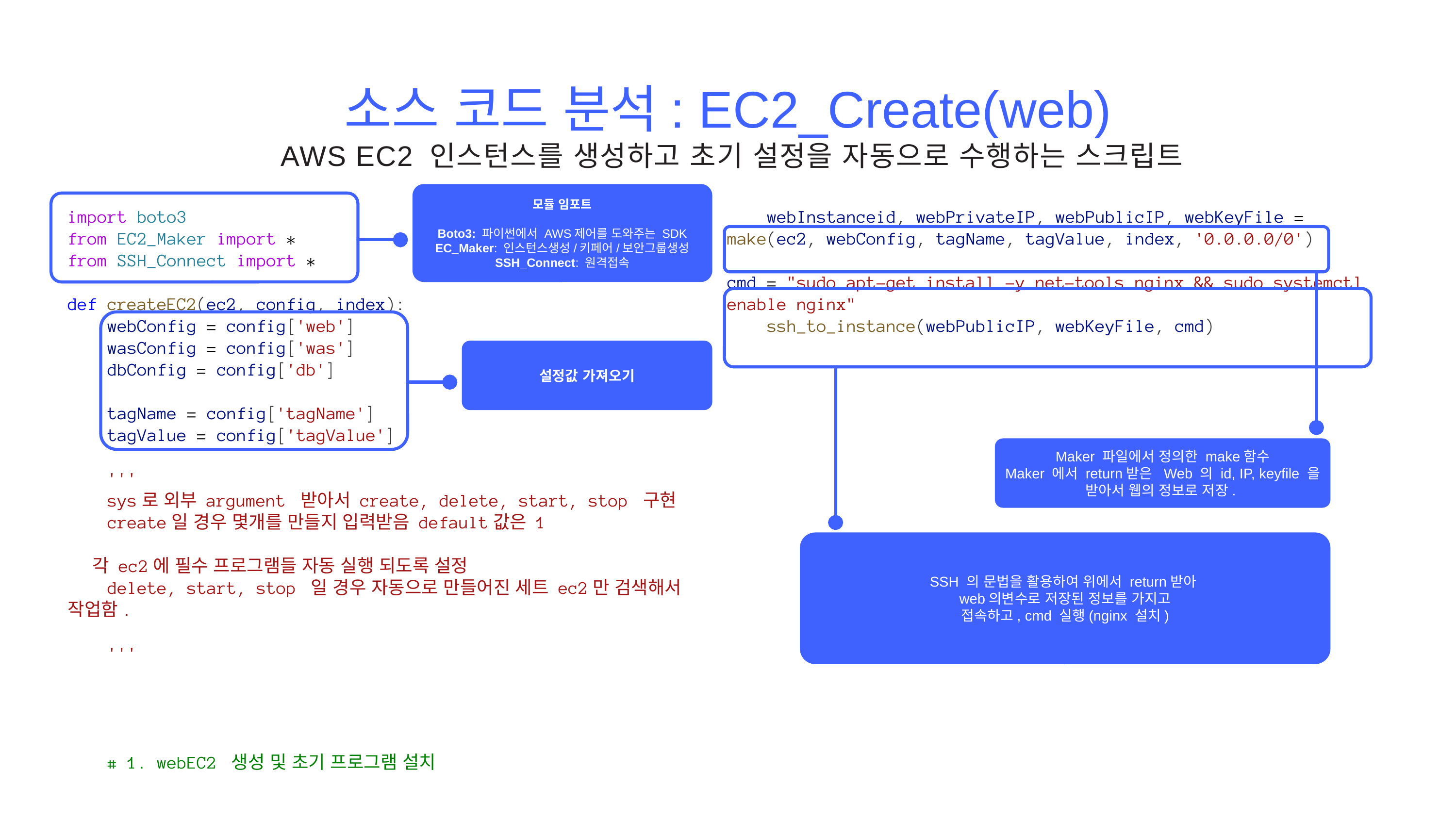

소스 코드 분석: EC2_Create(web)
 AWS EC2 인스턴스를 생성하고 초기 설정을 자동으로 수행하는 스크립트
모듈 임포트

Boto3: 파이썬에서 AWS제어를 도와주는 SDK
EC_Maker: 인스턴스생성/키페어/보안그룹생성
SSH_Connect: 원격접속

import boto3
from EC2_Maker import *
from SSH_Connect import *
def createEC2(ec2, config, index):
    webConfig = config['web']
    wasConfig = config['was']
    dbConfig = config['db']
    tagName = config['tagName']
    tagValue = config['tagValue']
    '''
    sys로 외부 argument 받아서 create, delete, start, stop 구현
    create일 경우 몇개를 만들지 입력받음 default값은 1
    각 ec2에 필수 프로그램들 자동 실행 되도록 설정
    delete, start, stop 일 경우 자동으로 만들어진 세트 ec2만 검색해서 작업함.
    '''

    # 1. webEC2 생성 및 초기 프로그램 설치
    webInstanceid, webPrivateIP, webPublicIP, webKeyFile = make(ec2, webConfig, tagName, tagValue, index, '0.0.0.0/0')

cmd = "sudo apt-get install -y net-tools nginx && sudo systemctl enable nginx"
    ssh_to_instance(webPublicIP, webKeyFile, cmd)

설정값 가져오기
Maker 파일에서 정의한 make함수
Maker 에서 return받은  Web 의 id, IP, keyfile 을 받아서 웹의 정보로 저장.
SSH 의 문법을 활용하여 위에서 return받아
web의변수로 저장된 정보를 가지고
접속하고, cmd 실행(nginx 설치)